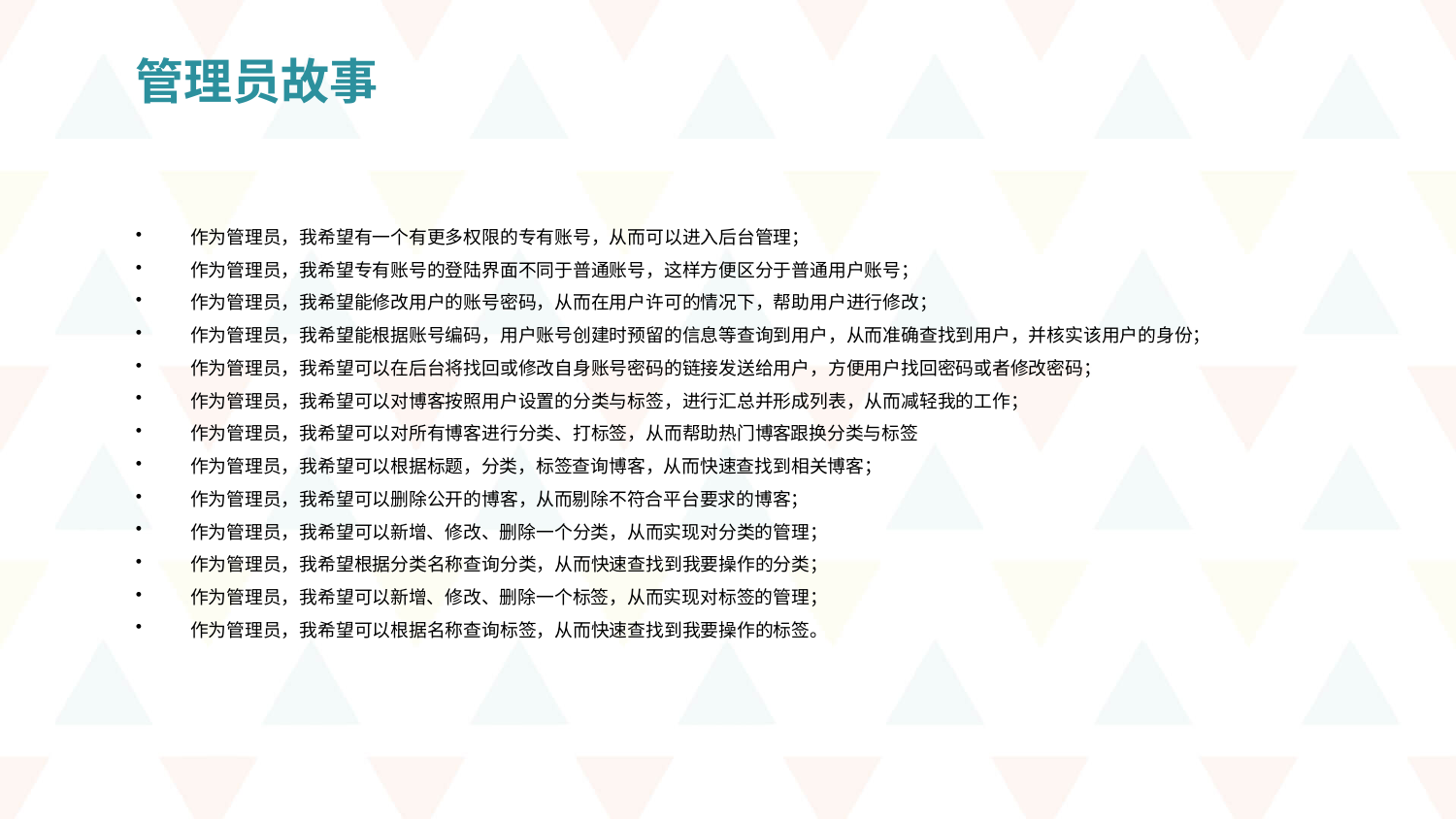

管理员故事
作为管理员，我希望有一个有更多权限的专有账号，从而可以进入后台管理；
作为管理员，我希望专有账号的登陆界面不同于普通账号，这样方便区分于普通用户账号；
作为管理员，我希望能修改用户的账号密码，从而在用户许可的情况下，帮助用户进行修改；
作为管理员，我希望能根据账号编码，用户账号创建时预留的信息等查询到用户，从而准确查找到用户，并核实该用户的身份；
作为管理员，我希望可以在后台将找回或修改自身账号密码的链接发送给用户，方便用户找回密码或者修改密码；
作为管理员，我希望可以对博客按照用户设置的分类与标签，进行汇总并形成列表，从而减轻我的工作；
作为管理员，我希望可以对所有博客进行分类、打标签，从而帮助热门博客跟换分类与标签
作为管理员，我希望可以根据标题，分类，标签查询博客，从而快速查找到相关博客；
作为管理员，我希望可以删除公开的博客，从而剔除不符合平台要求的博客；
作为管理员，我希望可以新增、修改、删除一个分类，从而实现对分类的管理；
作为管理员，我希望根据分类名称查询分类，从而快速查找到我要操作的分类；
作为管理员，我希望可以新增、修改、删除一个标签，从而实现对标签的管理；
作为管理员，我希望可以根据名称查询标签，从而快速查找到我要操作的标签。